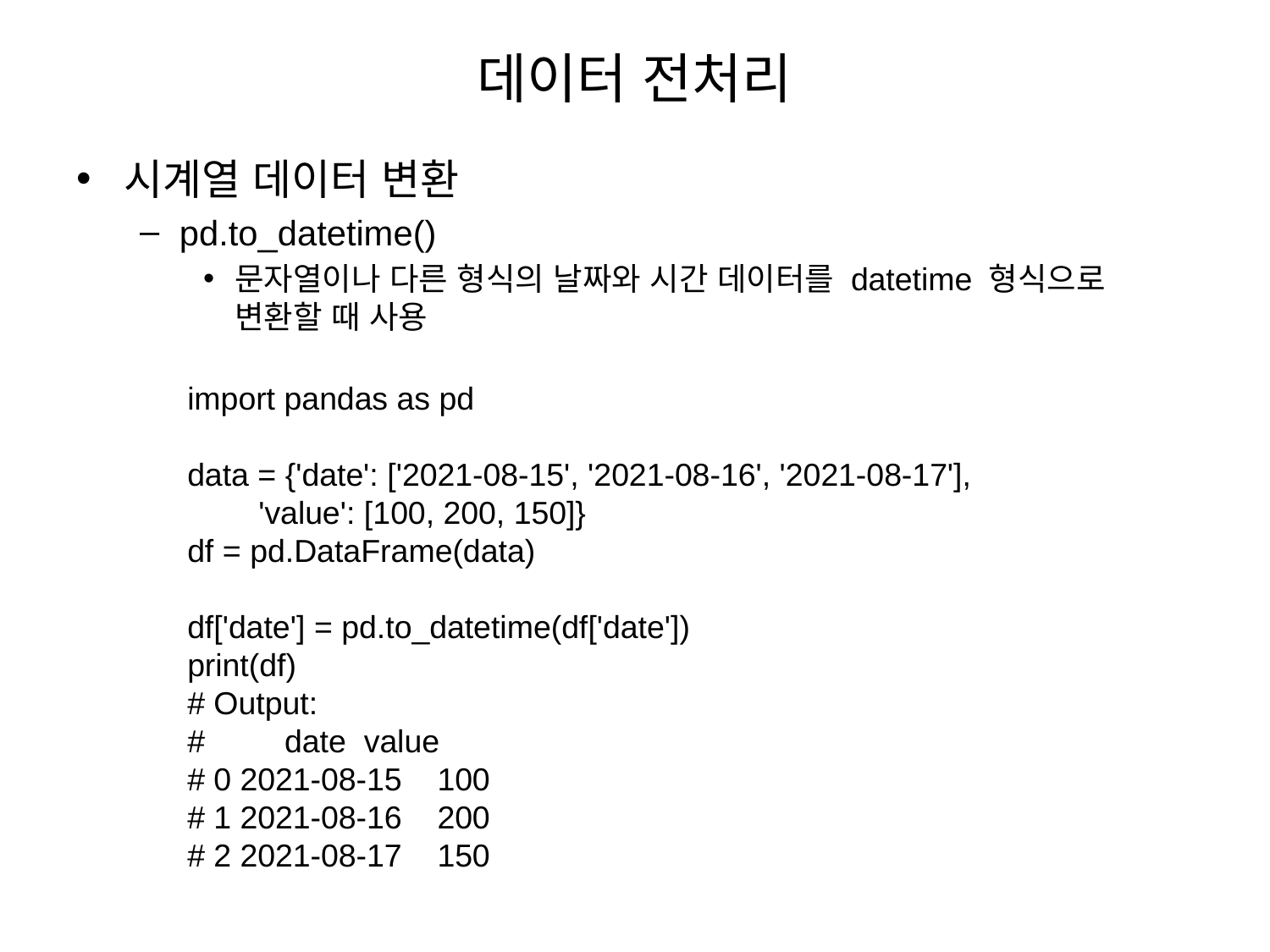

# 데이터 전처리
시계열 데이터 변환
pd.to_datetime()
문자열이나 다른 형식의 날짜와 시간 데이터를 datetime 형식으로 변환할 때 사용

import pandas as pd

data = {'date': ['2021-08-15', '2021-08-16', '2021-08-17'],
        'value': [100, 200, 150]}
df = pd.DataFrame(data)

df['date'] = pd.to_datetime(df['date'])
print(df)
# Output:
#         date  value
# 0 2021-08-15    100
# 1 2021-08-16    200
# 2 2021-08-17    150